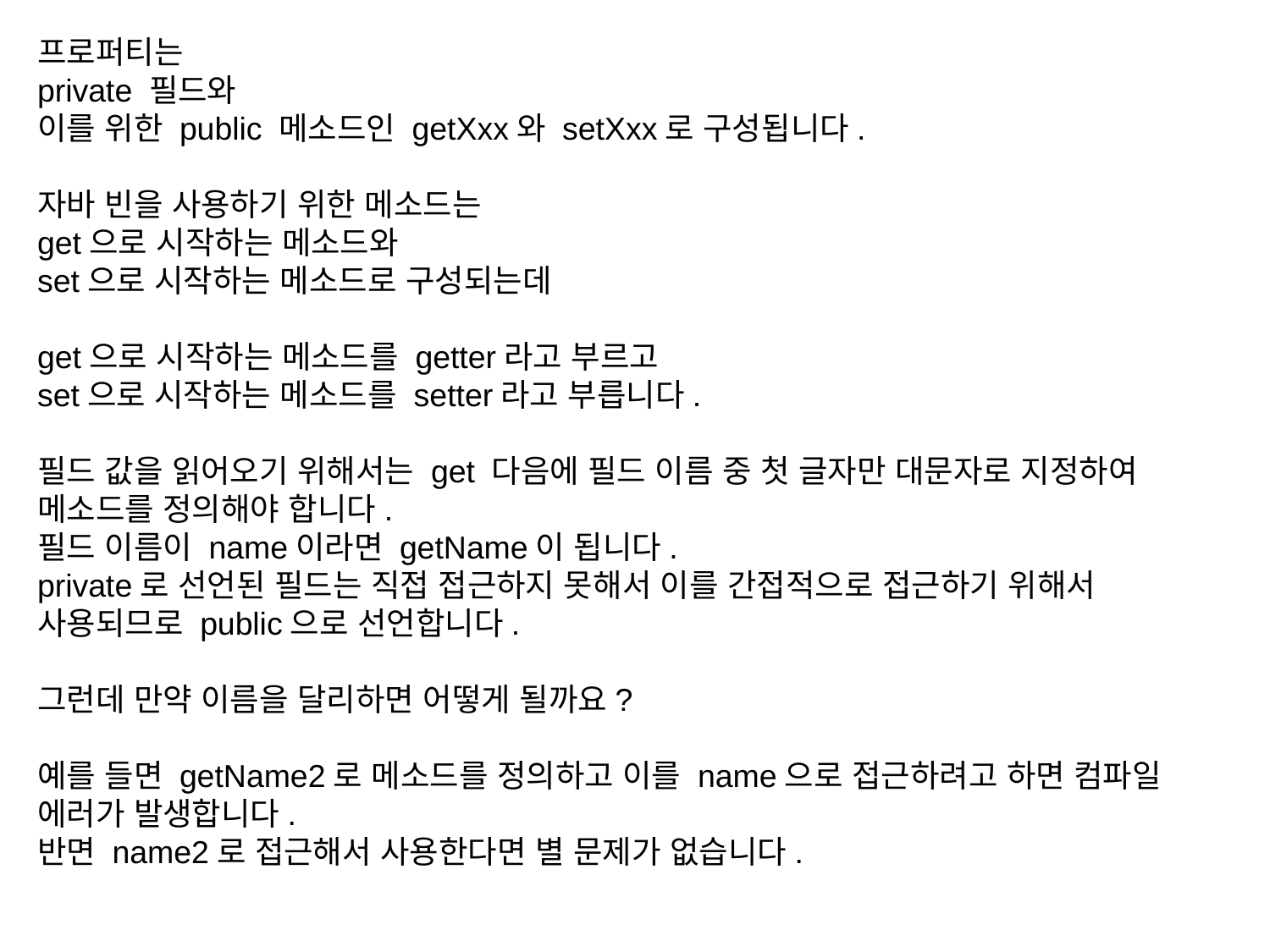

프로퍼티는
private 필드와
이를 위한 public 메소드인 getXxx와 setXxx로 구성됩니다.

자바 빈을 사용하기 위한 메소드는
get으로 시작하는 메소드와
set으로 시작하는 메소드로 구성되는데

get으로 시작하는 메소드를 getter라고 부르고
set으로 시작하는 메소드를 setter라고 부릅니다.

필드 값을 읽어오기 위해서는 get 다음에 필드 이름 중 첫 글자만 대문자로 지정하여 메소드를 정의해야 합니다.
필드 이름이 name이라면 getName이 됩니다.
private로 선언된 필드는 직접 접근하지 못해서 이를 간접적으로 접근하기 위해서 사용되므로 public으로 선언합니다.

그런데 만약 이름을 달리하면 어떻게 될까요?

예를 들면 getName2로 메소드를 정의하고 이를 name으로 접근하려고 하면 컴파일 에러가 발생합니다.
반면 name2로 접근해서 사용한다면 별 문제가 없습니다.